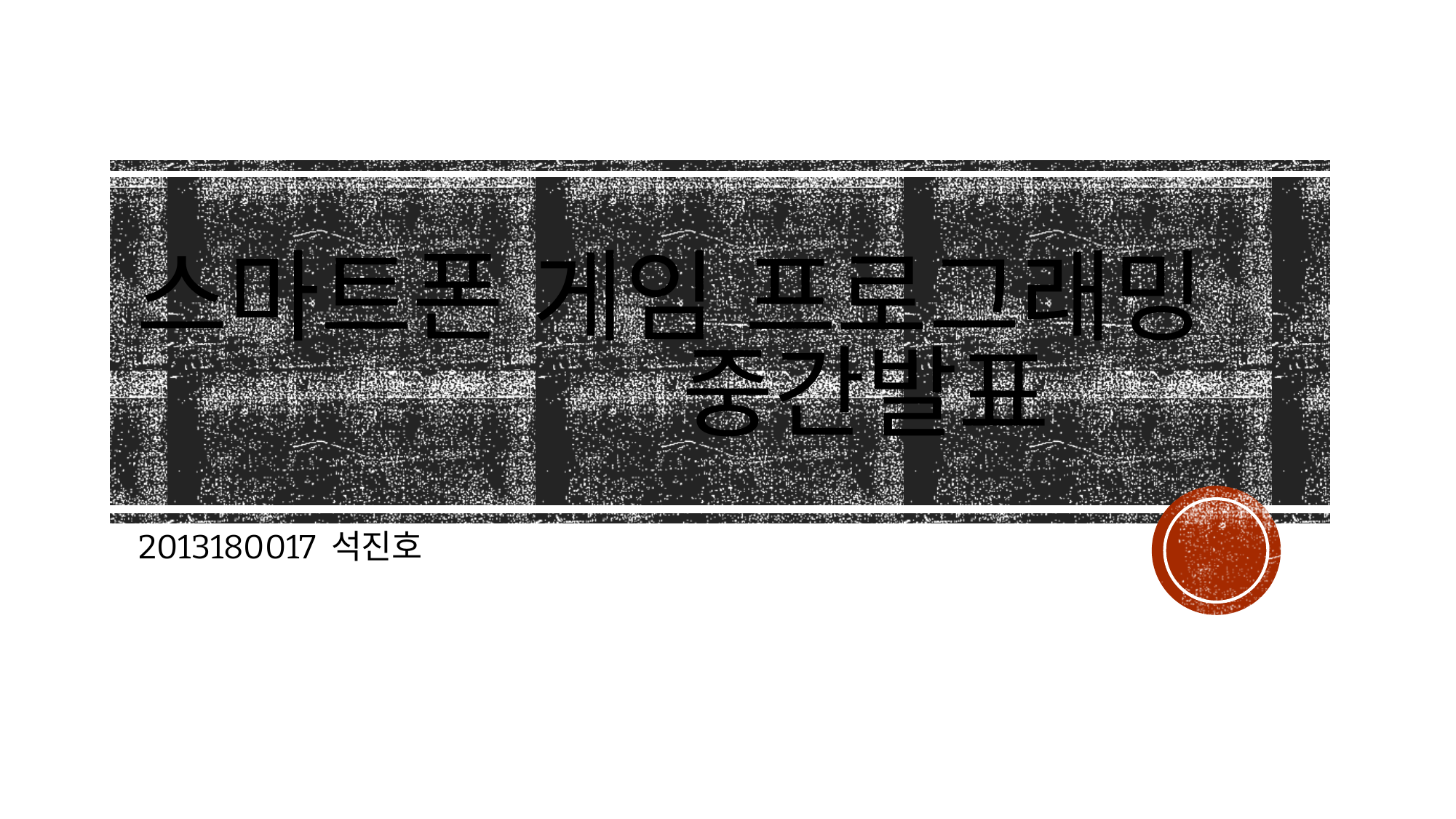

# 스마트폰 게임 프로그래밍 					중간발표
2013180017 석진호